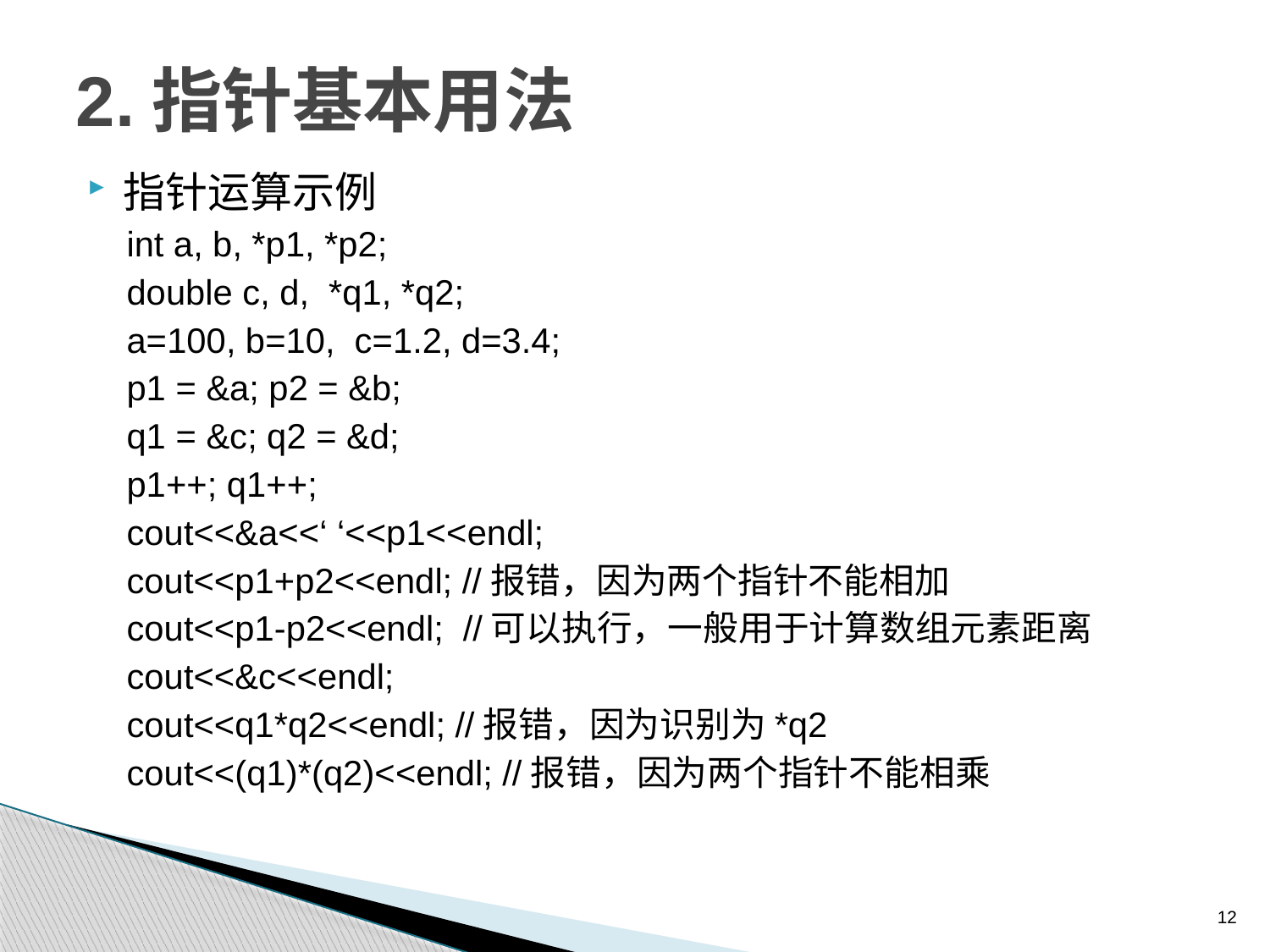

# 2.指针基本用法
指针运算示例
int a, b, *p1, *p2;
double c, d,  *q1, *q2;
a=100, b=10,  c=1.2, d=3.4;
p1 = &a; p2 = &b;
q1 = &c; q2 = &d;
p1++; q1++;
cout<<&a<<‘ ‘<<p1<<endl;
cout<<p1+p2<<endl; //报错，因为两个指针不能相加
cout<<p1-p2<<endl;  //可以执行，一般用于计算数组元素距离
cout<<&c<<endl;
cout<<q1*q2<<endl; //报错，因为识别为*q2
cout<<(q1)*(q2)<<endl; //报错，因为两个指针不能相乘

12